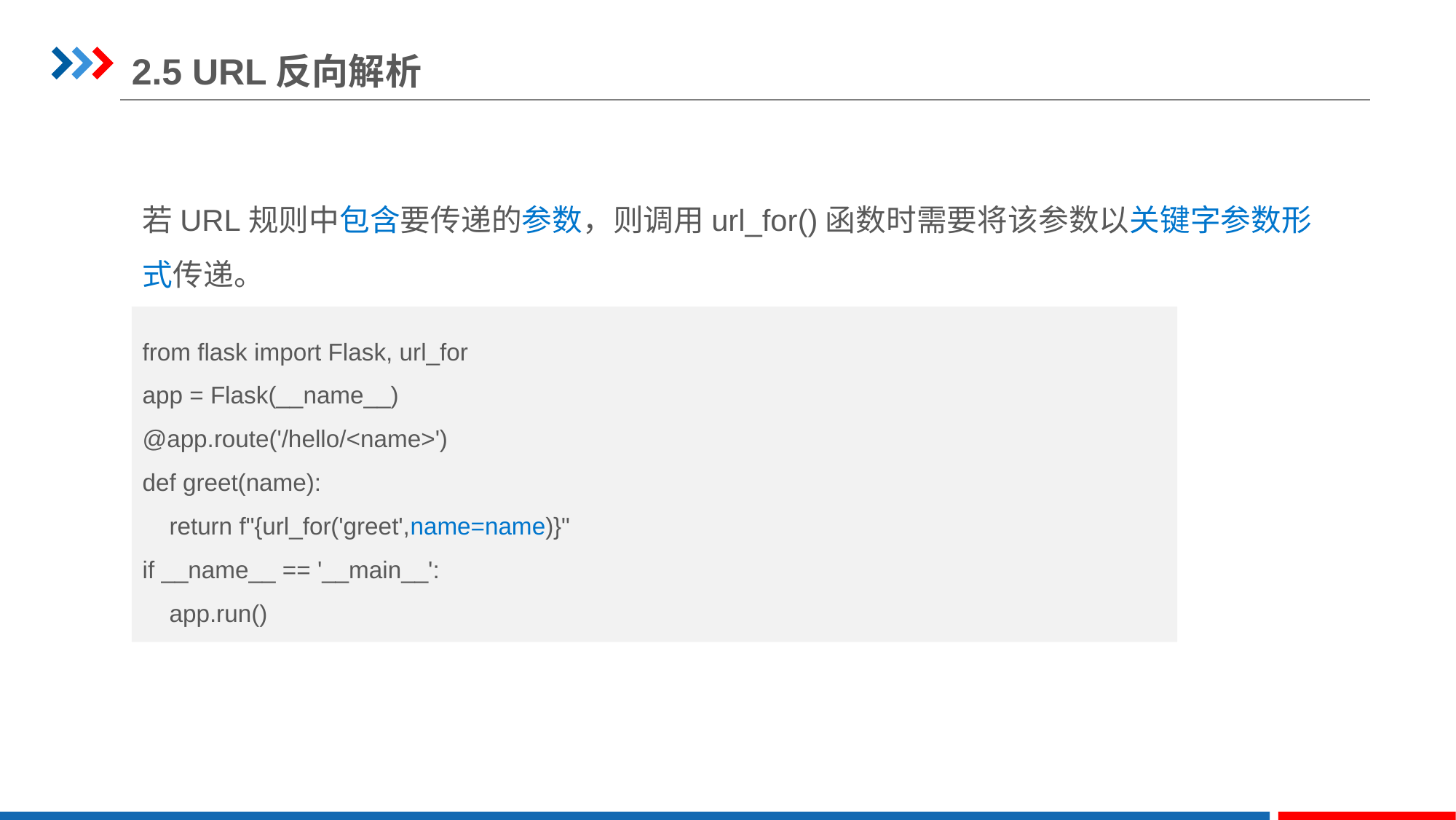

2.5 URL反向解析
若URL规则中包含要传递的参数，则调用url_for()函数时需要将该参数以关键字参数形式传递。
from flask import Flask, url_for
app = Flask(__name__)
@app.route('/hello/<name>')
def greet(name):
    return f"{url_for('greet',name=name)}"
if __name__ == '__main__':
    app.run()